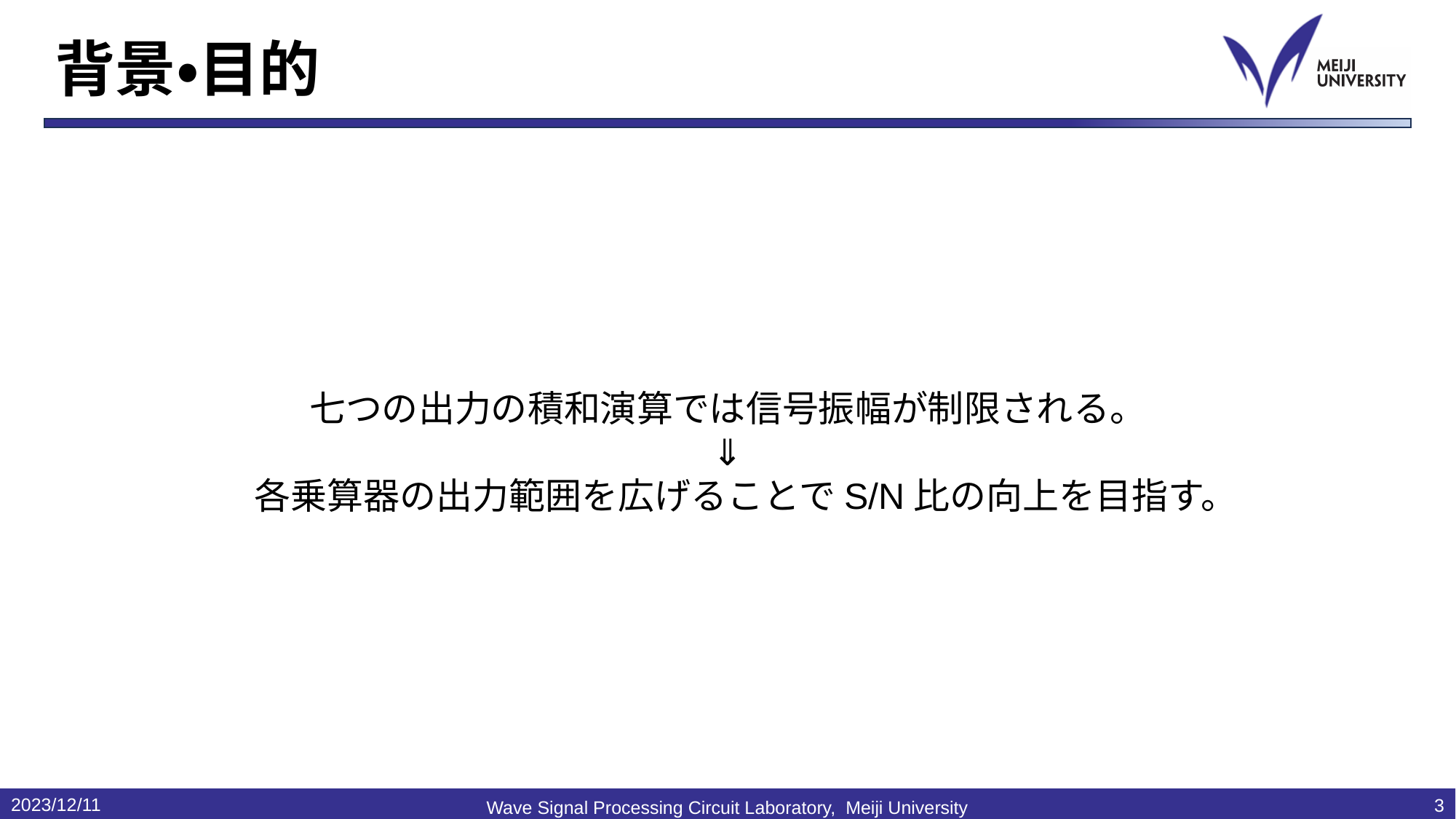

# 背景・目的
七つの出力の積和演算では信号振幅が制限される。
⇓
各乗算器の出力範囲を広げることでS/N比の向上を目指す。
2023/12/11
3
Wave Signal Processing Circuit Laboratory,  Meiji University